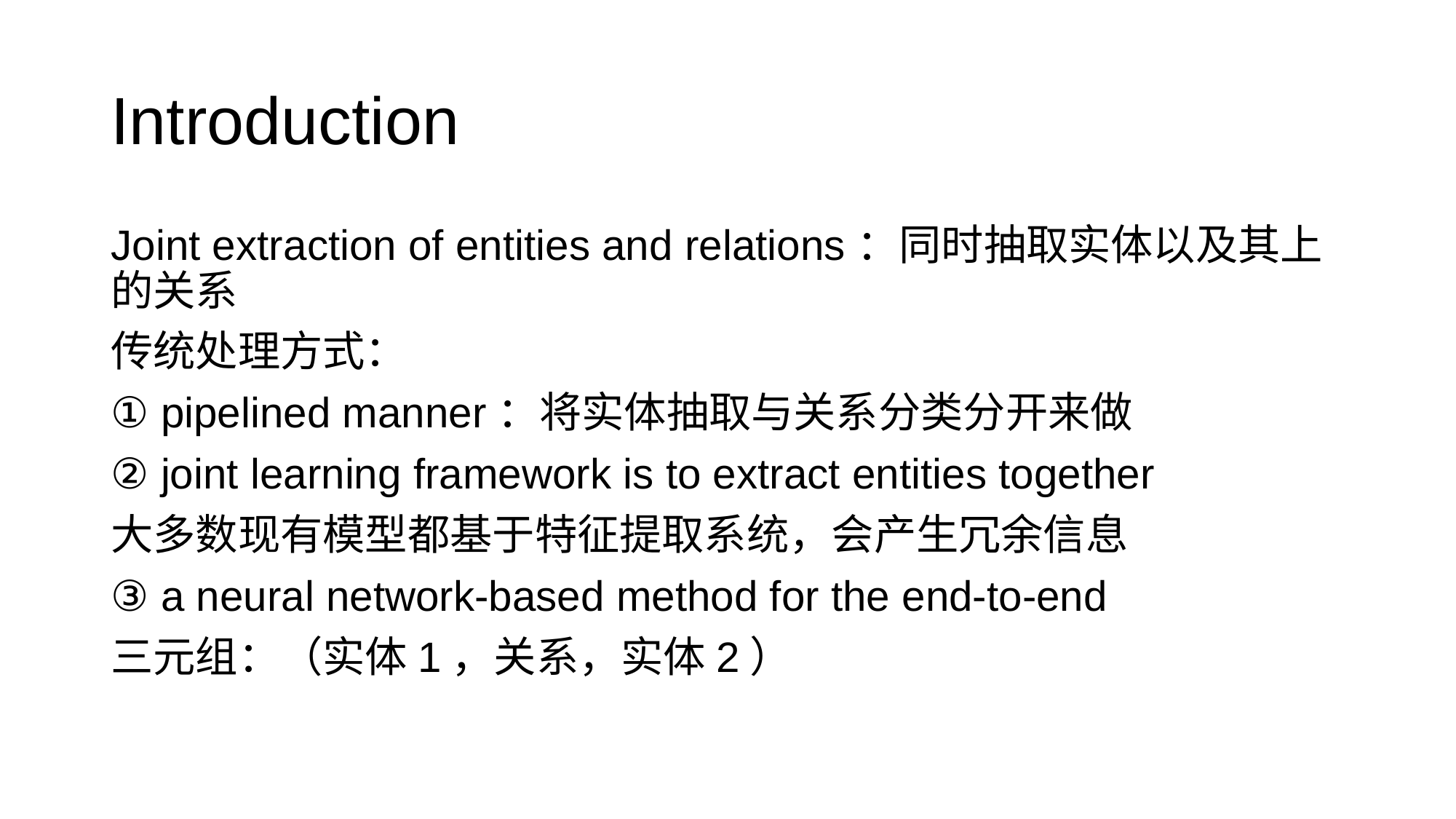

# Introduction
Joint extraction of entities and relations：同时抽取实体以及其上的关系
传统处理方式：
① pipelined manner：将实体抽取与关系分类分开来做
② joint learning framework is to extract entities together
大多数现有模型都基于特征提取系统，会产生冗余信息
③ a neural network-based method for the end-to-end
三元组：（实体1，关系，实体2）